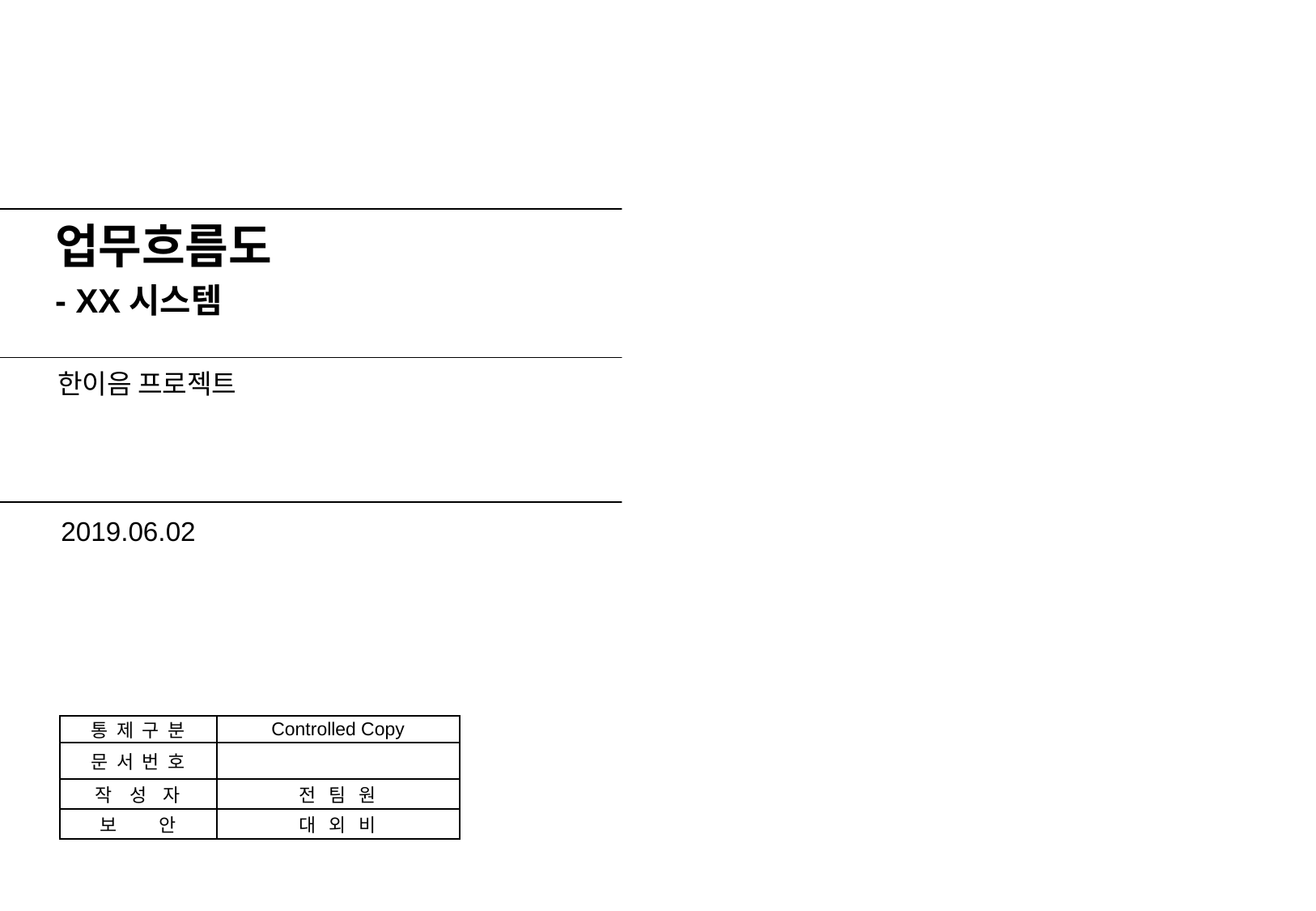

업무흐름도

- XX시스템
한이음 프로젝트
2019.06.02
| 통 제 구 분 | Controlled Copy |
| --- | --- |
| 문 서 번 호 |  |
| 작 성 자 | 전 팀 원 |
| 보 안 | 대 외 비 |